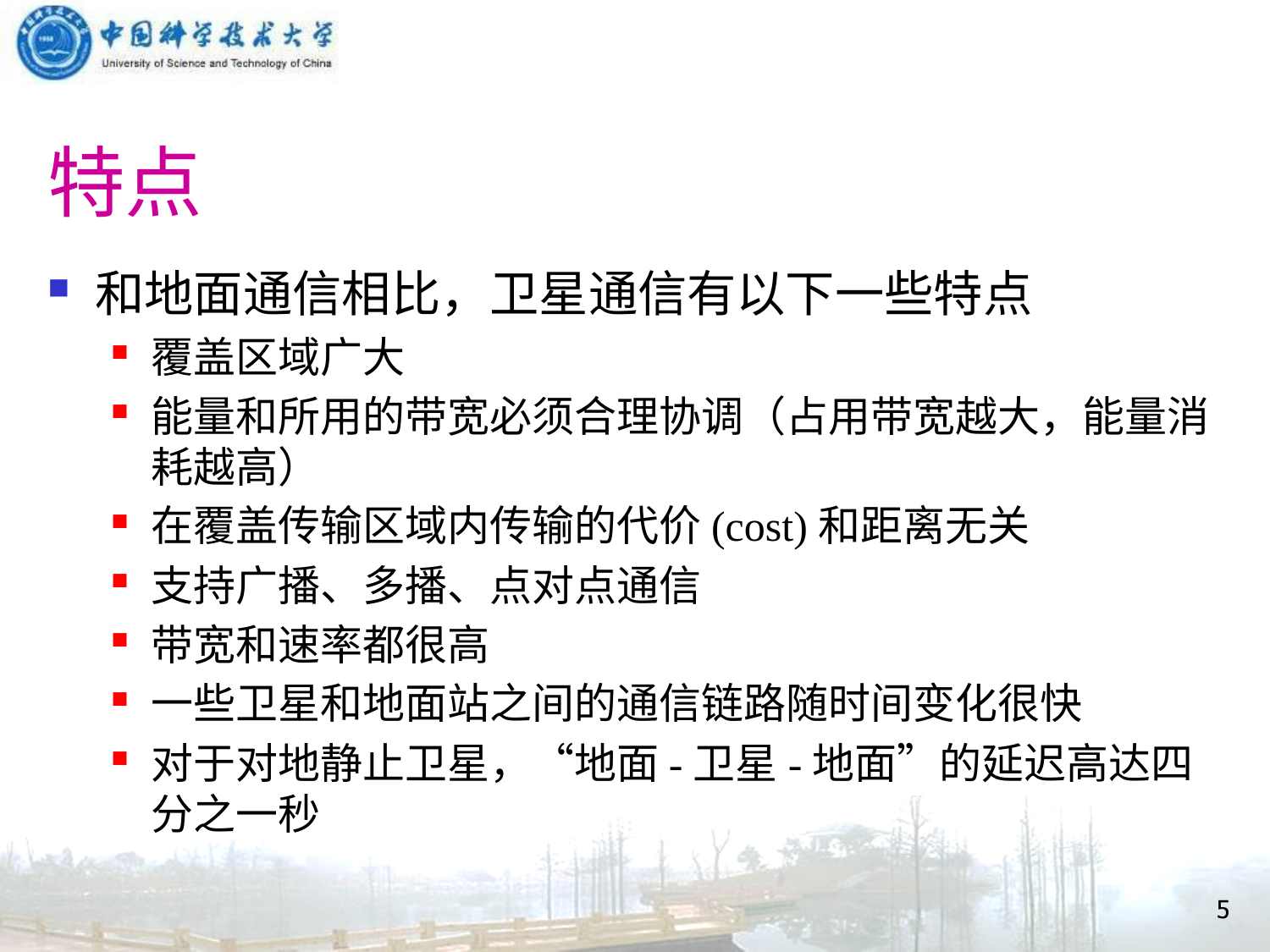

# 特点
和地面通信相比，卫星通信有以下一些特点
覆盖区域广大
能量和所用的带宽必须合理协调（占用带宽越大，能量消耗越高）
在覆盖传输区域内传输的代价(cost)和距离无关
支持广播、多播、点对点通信
带宽和速率都很高
一些卫星和地面站之间的通信链路随时间变化很快
对于对地静止卫星，“地面-卫星-地面”的延迟高达四分之一秒
5